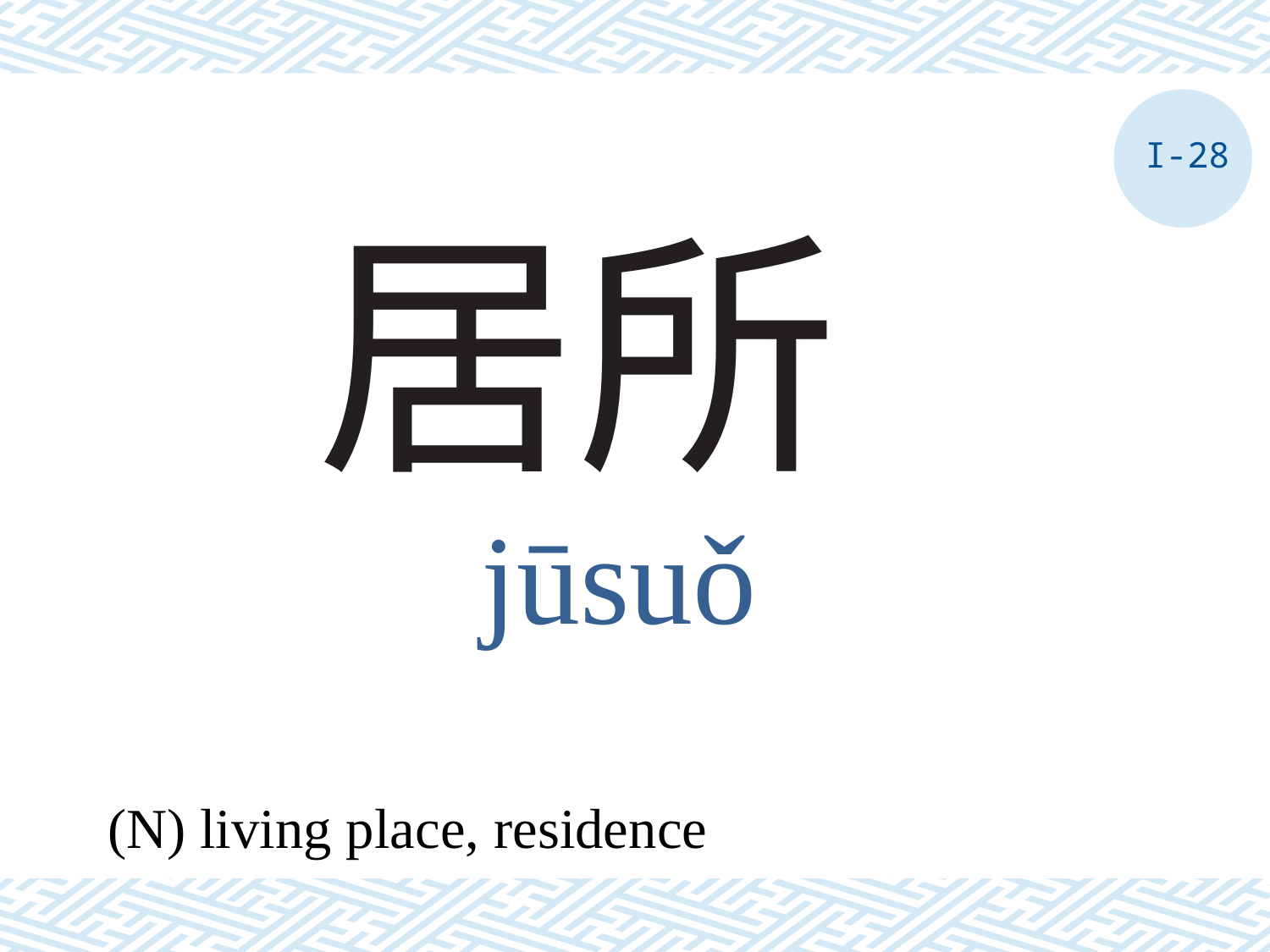

I-28

# 居所
jūsuǒ
(N) living place, residence